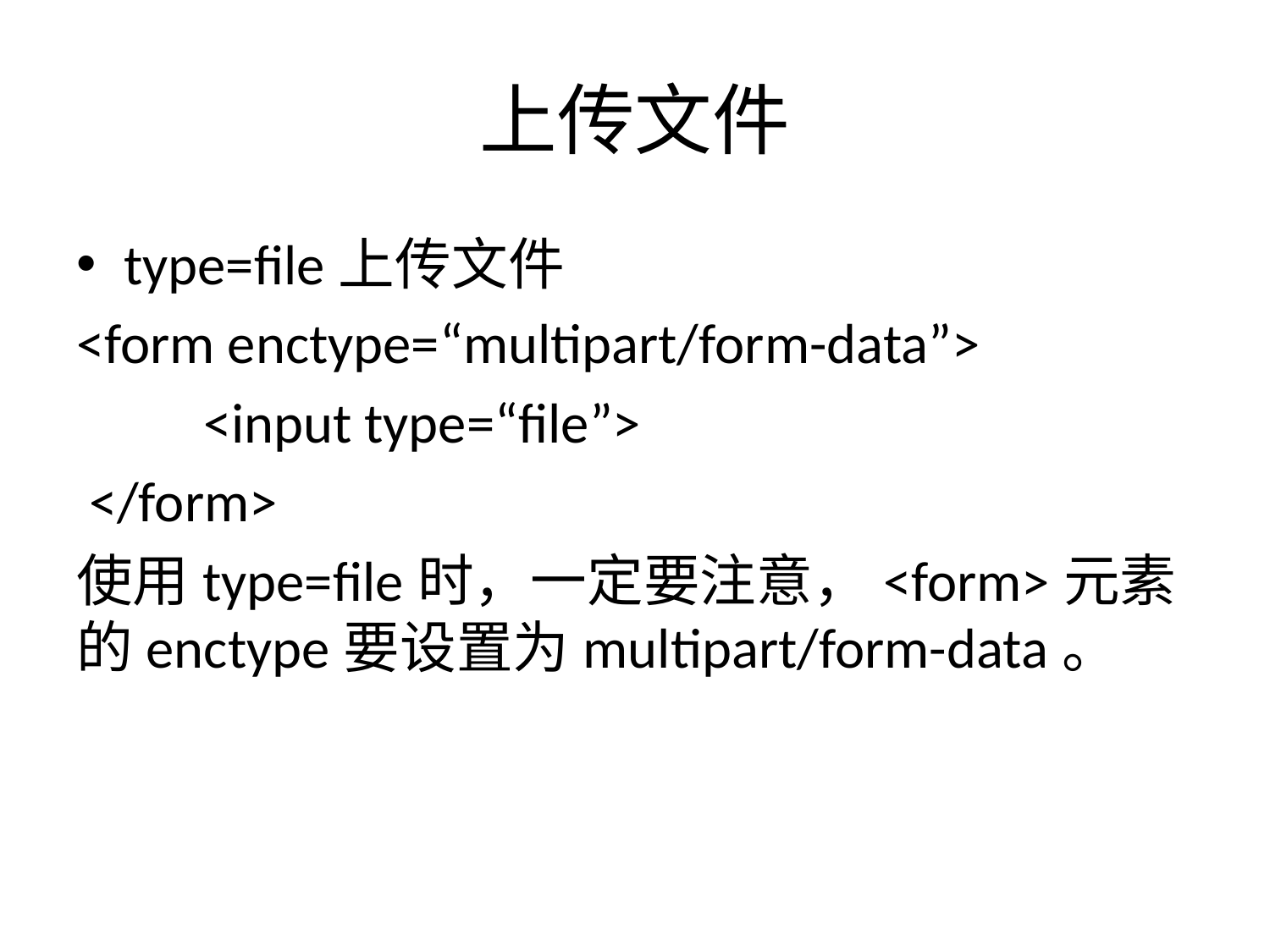

# 上传文件
type=file上传文件
<form enctype=“multipart/form-data”>
	<input type=“file”>
 </form>
使用type=file时，一定要注意，<form>元素的enctype要设置为multipart/form-data。